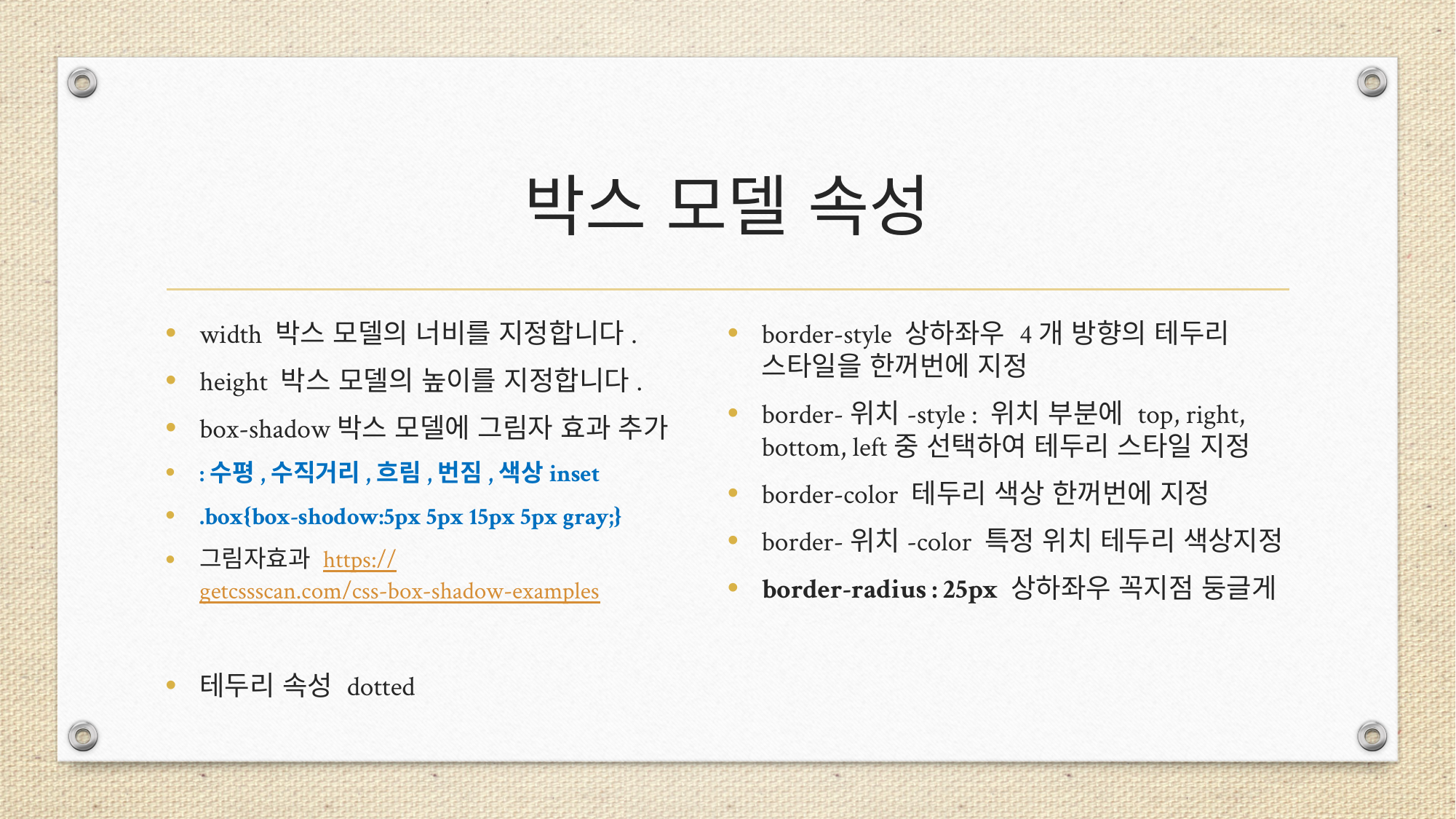

# 박스 모델 속성
width 박스 모델의 너비를 지정합니다.
height 박스 모델의 높이를 지정합니다.
box-shadow박스 모델에 그림자 효과 추가
:수평,수직거리,흐림,번짐,색상inset
.box{box-shodow:5px 5px 15px 5px gray;}
그림자효과 https://getcssscan.com/css-box-shadow-examples

테두리 속성 dotted
border-style 상하좌우 4개 방향의 테두리 스타일을 한꺼번에 지정
border-위치-style : 위치 부분에 top, right, bottom, left중 선택하여 테두리 스타일 지정
border-color 테두리 색상 한꺼번에 지정
border-위치-color 특정 위치 테두리 색상지정
border-radius : 25px 상하좌우 꼭지점 둥글게